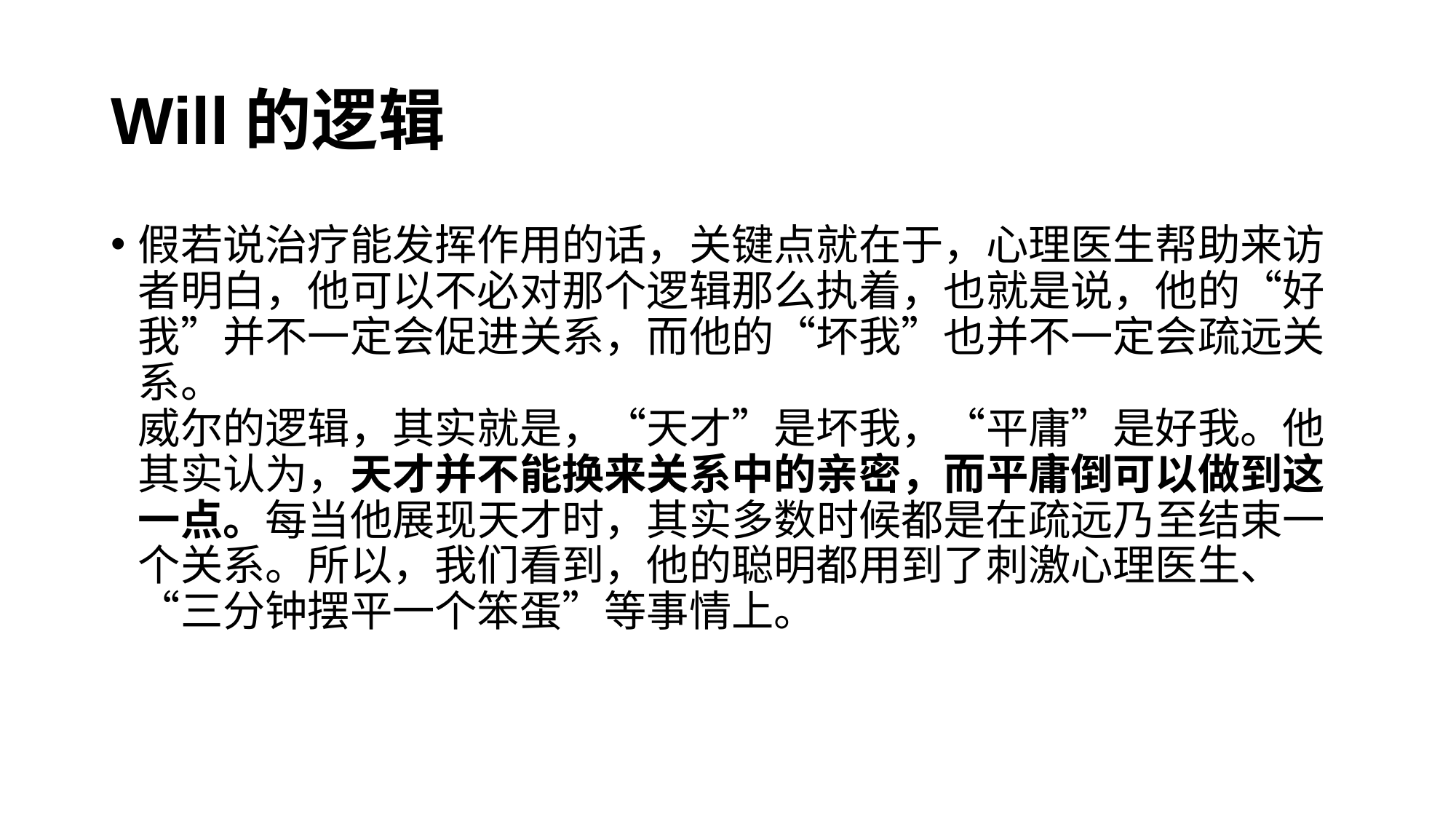

# Will的逻辑
假若说治疗能发挥作用的话，关键点就在于，心理医生帮助来访者明白，他可以不必对那个逻辑那么执着，也就是说，他的“好我”并不一定会促进关系，而他的“坏我”也并不一定会疏远关系。
威尔的逻辑，其实就是，“天才”是坏我，“平庸”是好我。他其实认为，天才并不能换来关系中的亲密，而平庸倒可以做到这一点。每当他展现天才时，其实多数时候都是在疏远乃至结束一个关系。所以，我们看到，他的聪明都用到了刺激心理医生、“三分钟摆平一个笨蛋”等事情上。